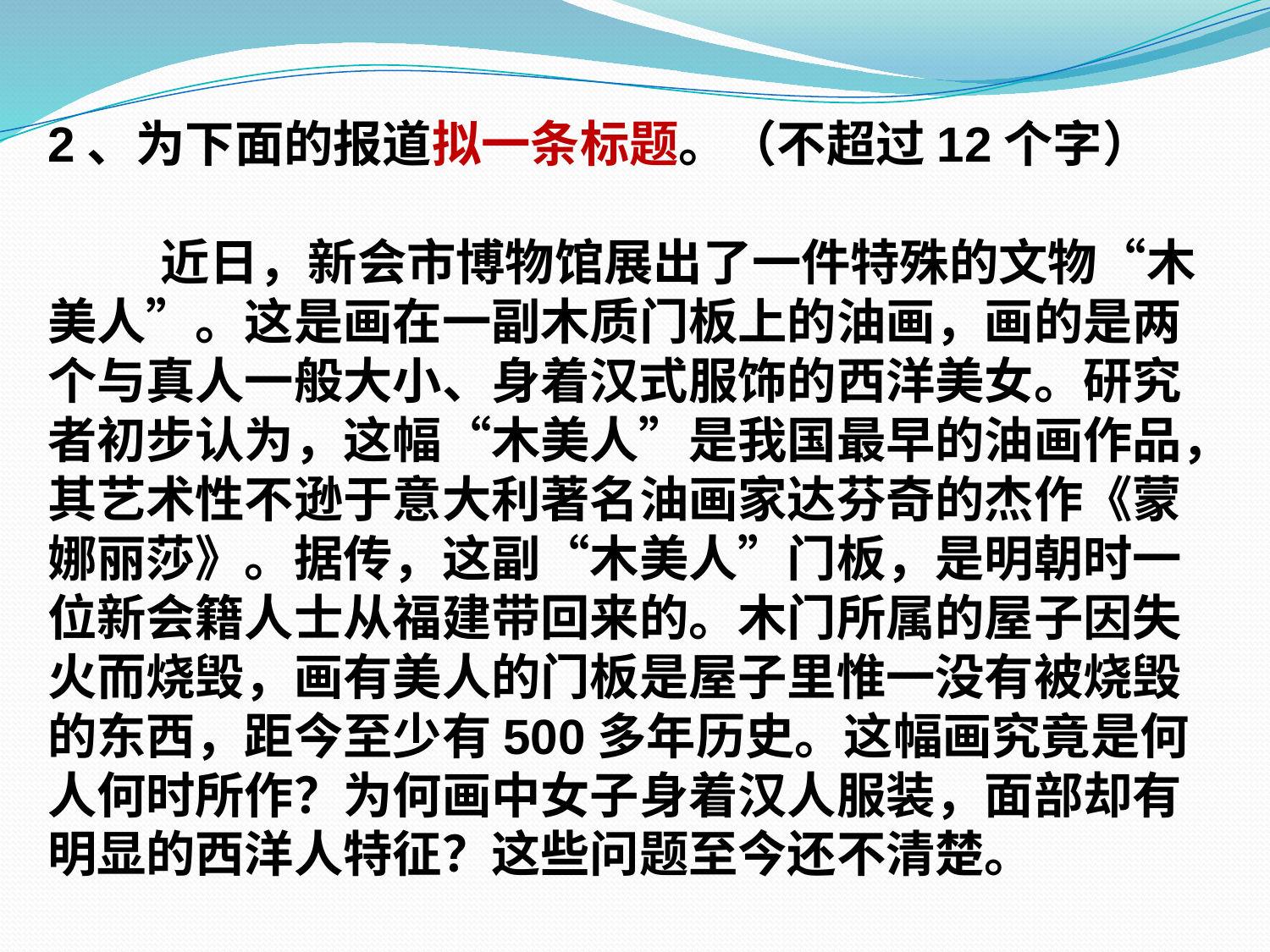

2、为下面的报道拟一条标题。（不超过12个字）

         近日，新会市博物馆展出了一件特殊的文物“木美人”。这是画在一副木质门板上的油画，画的是两个与真人一般大小、身着汉式服饰的西洋美女。研究者初步认为，这幅“木美人”是我国最早的油画作品，其艺术性不逊于意大利著名油画家达芬奇的杰作《蒙娜丽莎》。据传，这副“木美人”门板，是明朝时一位新会籍人士从福建带回来的。木门所属的屋子因失火而烧毁，画有美人的门板是屋子里惟一没有被烧毁的东西，距今至少有500多年历史。这幅画究竟是何人何时所作？为何画中女子身着汉人服装，面部却有明显的西洋人特征？这些问题至今还不清楚。